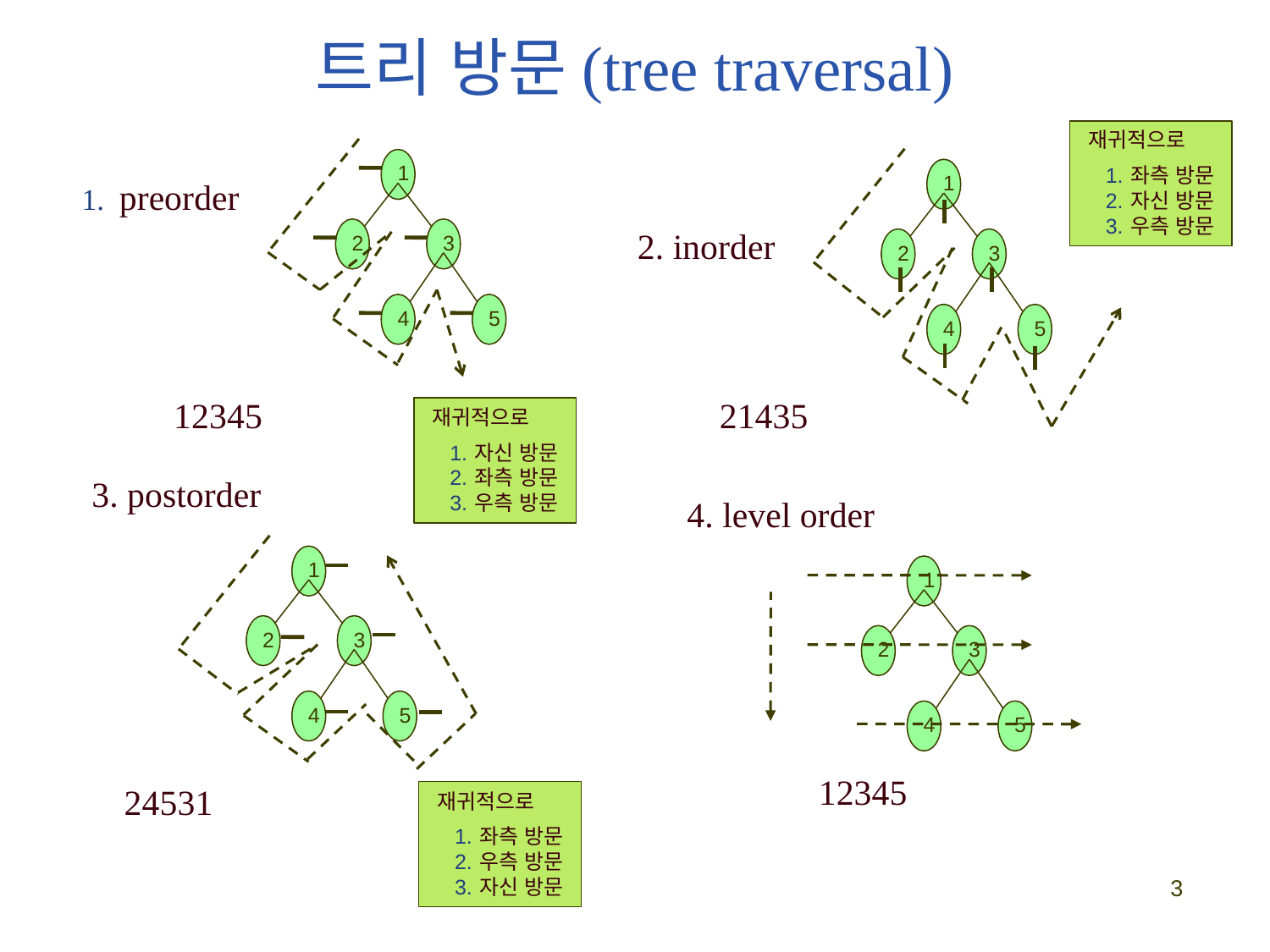

트리 방문(tree traversal)

재귀적으로
좌측 방문
자신 방문
우측 방문
1
2
3
4
5
1
preorder
2. inorder
2
3
4
5
12345
21435

재귀적으로
자신 방문
좌측 방문
우측 방문
3. postorder
4. level order
1
1
2
3
2
3
4
5
4
5
12345
24531

재귀적으로
좌측 방문
우측 방문
자신 방문
3